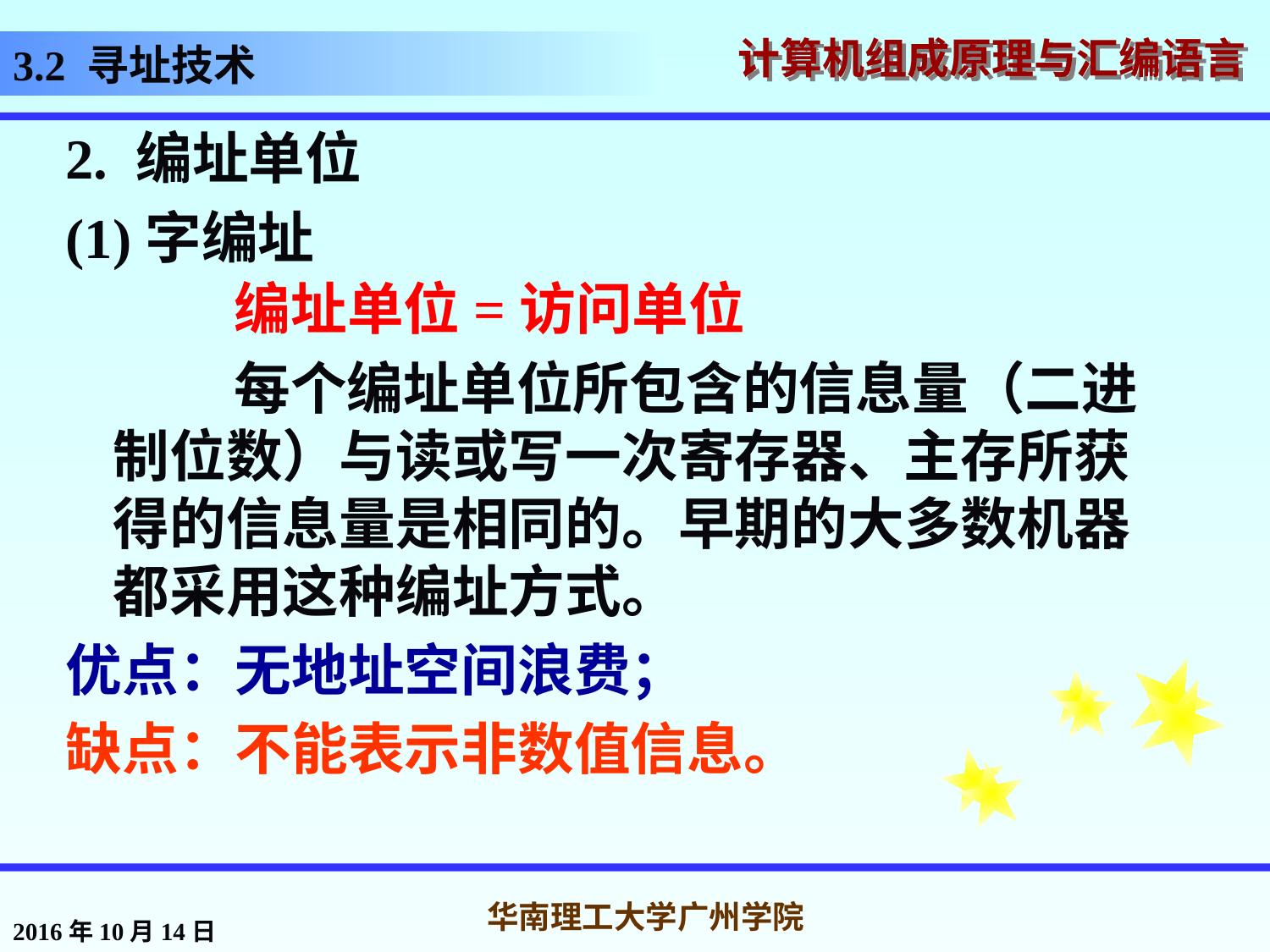

3.2 寻址技术
2. 编址单位
(1)字编址
            编址单位=访问单位
            每个编址单位所包含的信息量（二进制位数）与读或写一次寄存器、主存所获得的信息量是相同的。早期的大多数机器都采用这种编址方式。
优点：无地址空间浪费；
缺点：不能表示非数值信息。
2016年10月14日
华南理工大学广州学院